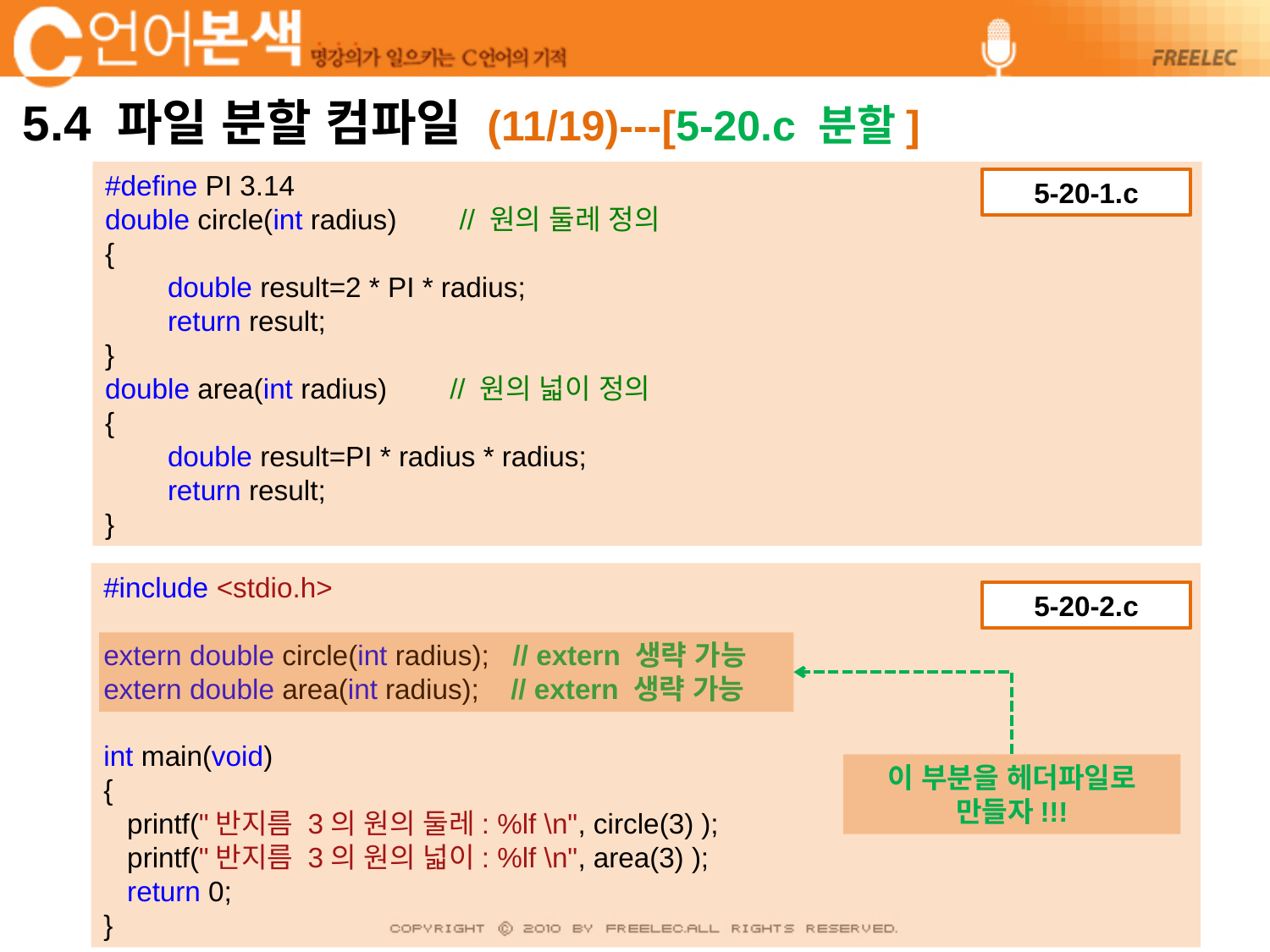

# 5.4 파일 분할 컴파일 (11/19)---[5-20.c 분할]
#define PI 3.14
double circle(int radius)        // 원의 둘레 정의
{
        double result=2 * PI * radius;
        return result;
}
double area(int radius)        // 원의 넓이 정의
{
        double result=PI * radius * radius;
        return result;
}
5-20-1.c
#include <stdio.h>

extern double circle(int radius);   // extern 생략 가능
extern double area(int radius);    // extern 생략 가능

int main(void)
{
   printf("반지름 3의 원의 둘레: %lf \n", circle(3) );
   printf("반지름 3의 원의 넓이: %lf \n", area(3) );
   return 0;
}
5-20-2.c

이 부분을 헤더파일로 만들자!!!